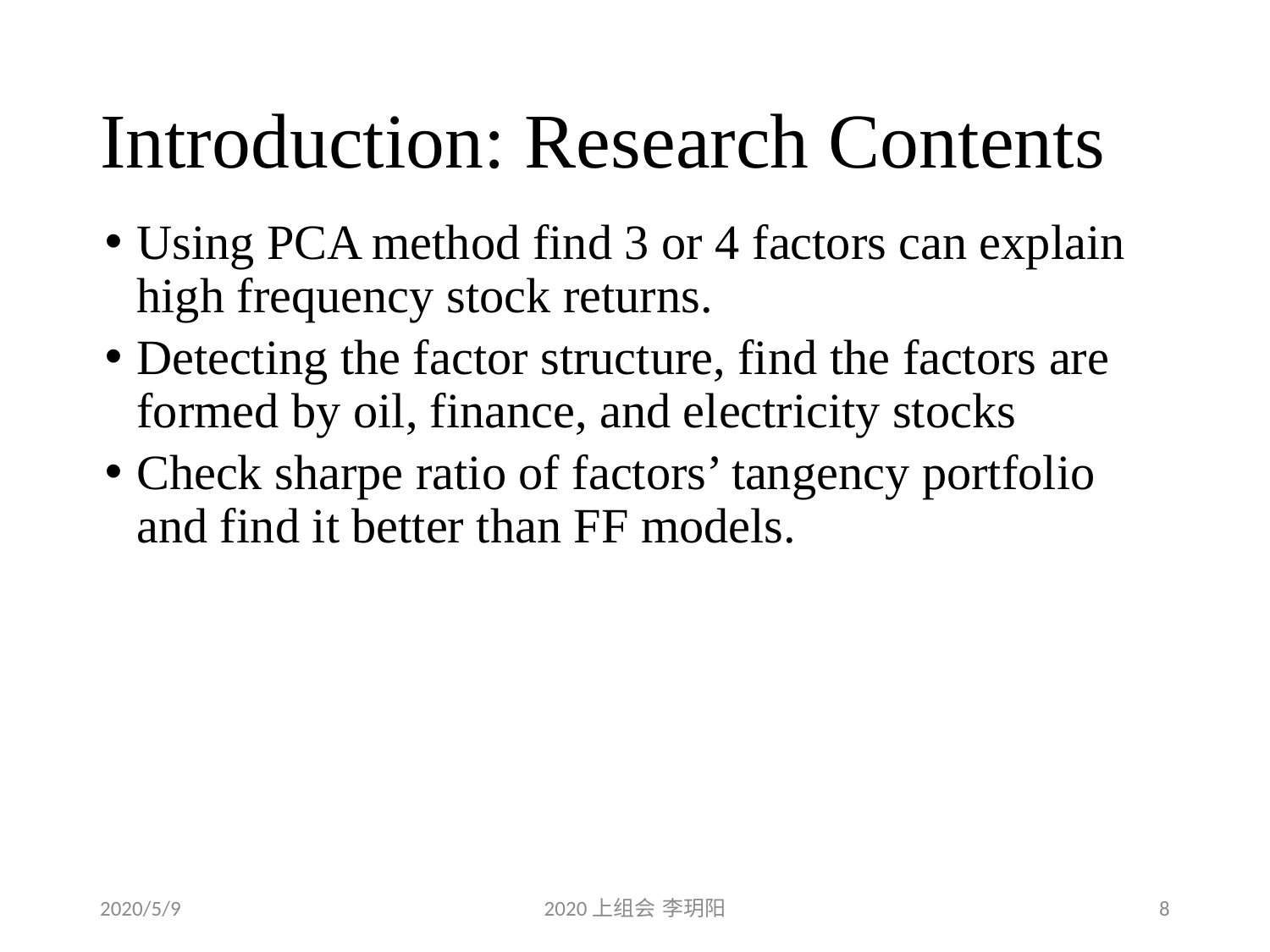

# Introduction: Research Contents
Using PCA method find 3 or 4 factors can explain high frequency stock returns.
Detecting the factor structure, find the factors are formed by oil, finance, and electricity stocks
Check sharpe ratio of factors’ tangency portfolio and find it better than FF models.

2020/5/9
2020上组会 李玥阳
8